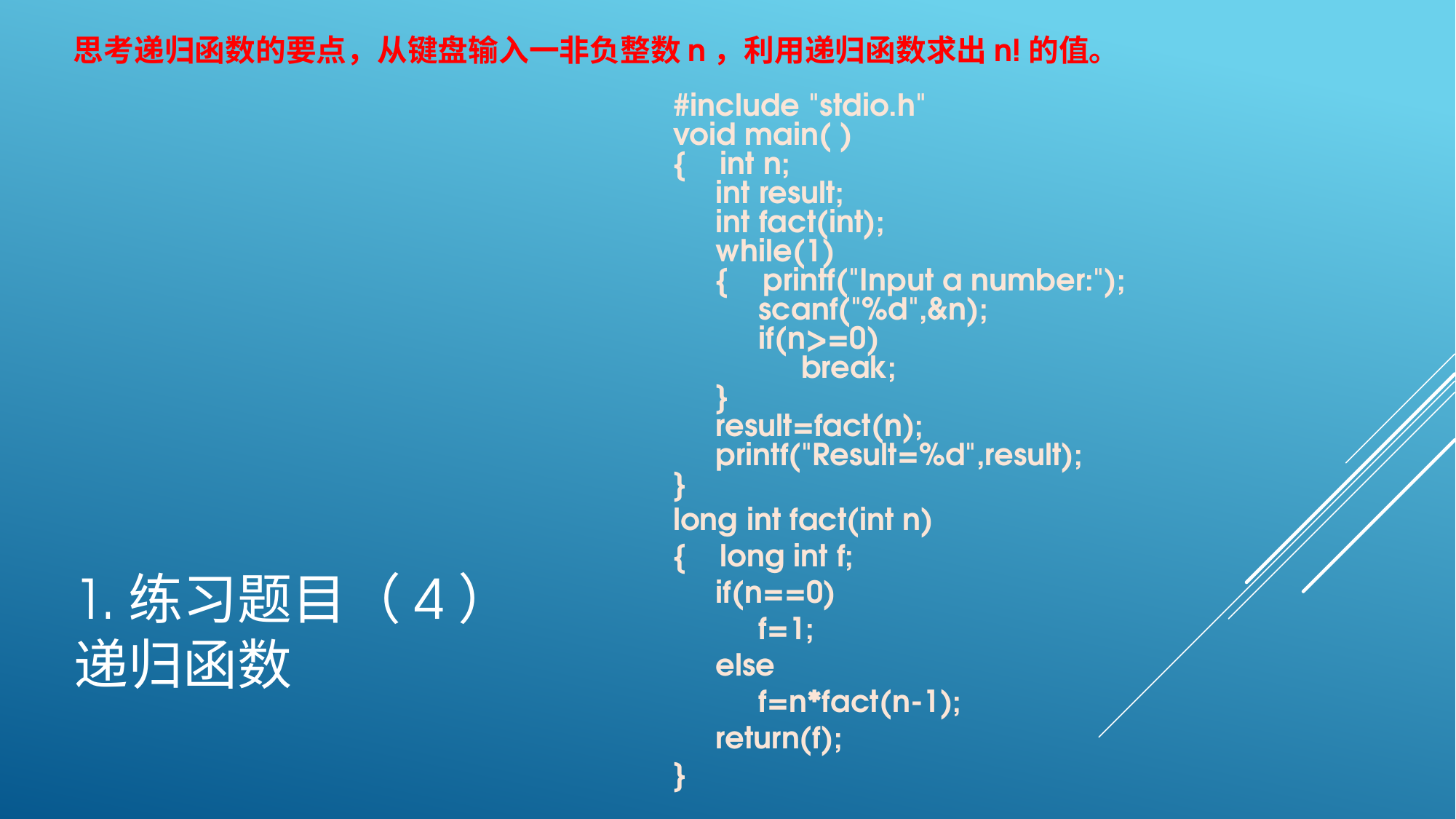

思考递归函数的要点，从键盘输入一非负整数n，利用递归函数求出n!的值。
 #include "stdio.h"
 void main( )
 {    int n;
      int result;
      int fact(int);
      while(1)
      {    printf("Input a number:");
           scanf("%d",&n);
           if(n>=0)
                break;
      }
      result=fact(n);
      printf("Result=%d",result);
 }
 long int fact(int n)
 {    long int f;
      if(n==0)
           f=1;
      else
           f=n*fact(n-1);
      return(f);
 }
# 1.练习题目（4） 递归函数